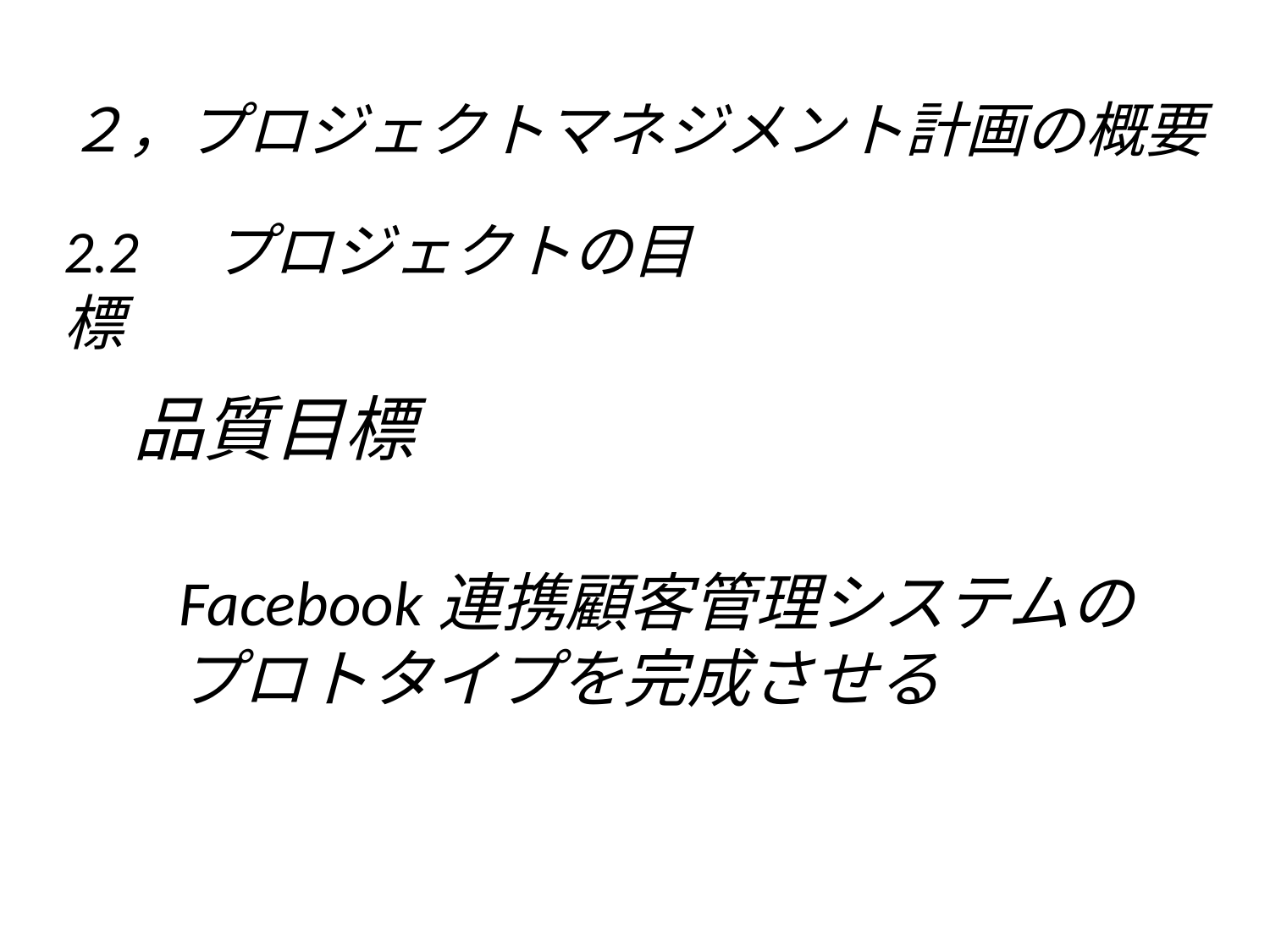

# ２，プロジェクトマネジメント計画の概要
2.2　プロジェクトの目標
品質目標
Facebook連携顧客管理システムのプロトタイプを完成させる